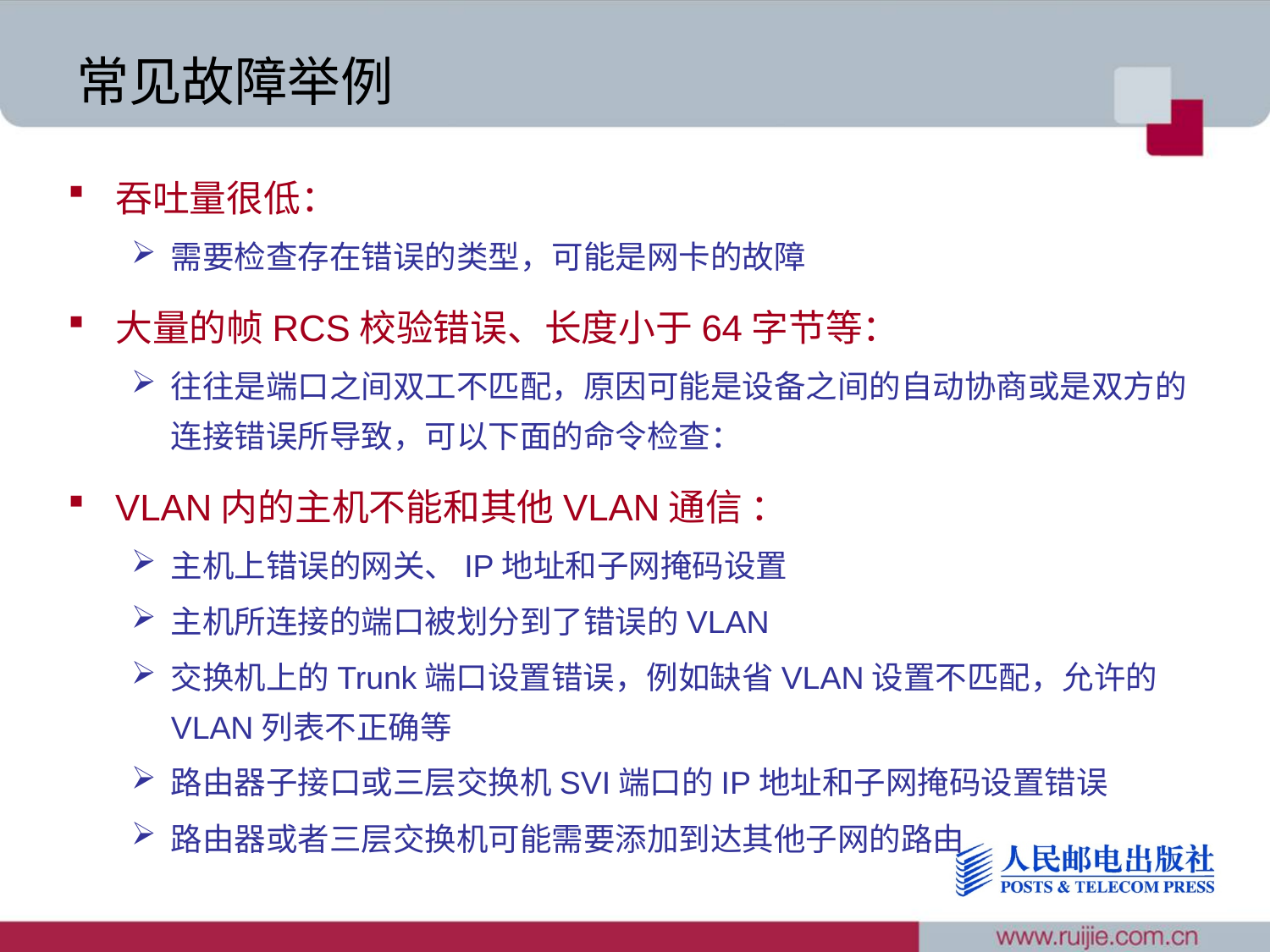

# 常见故障举例
吞吐量很低：
需要检查存在错误的类型，可能是网卡的故障
大量的帧RCS校验错误、长度小于64字节等：
往往是端口之间双工不匹配，原因可能是设备之间的自动协商或是双方的连接错误所导致，可以下面的命令检查：
VLAN内的主机不能和其他VLAN通信 ：
主机上错误的网关、IP地址和子网掩码设置
主机所连接的端口被划分到了错误的VLAN
交换机上的Trunk端口设置错误，例如缺省VLAN设置不匹配，允许的VLAN列表不正确等
路由器子接口或三层交换机SVI端口的IP地址和子网掩码设置错误
路由器或者三层交换机可能需要添加到达其他子网的路由